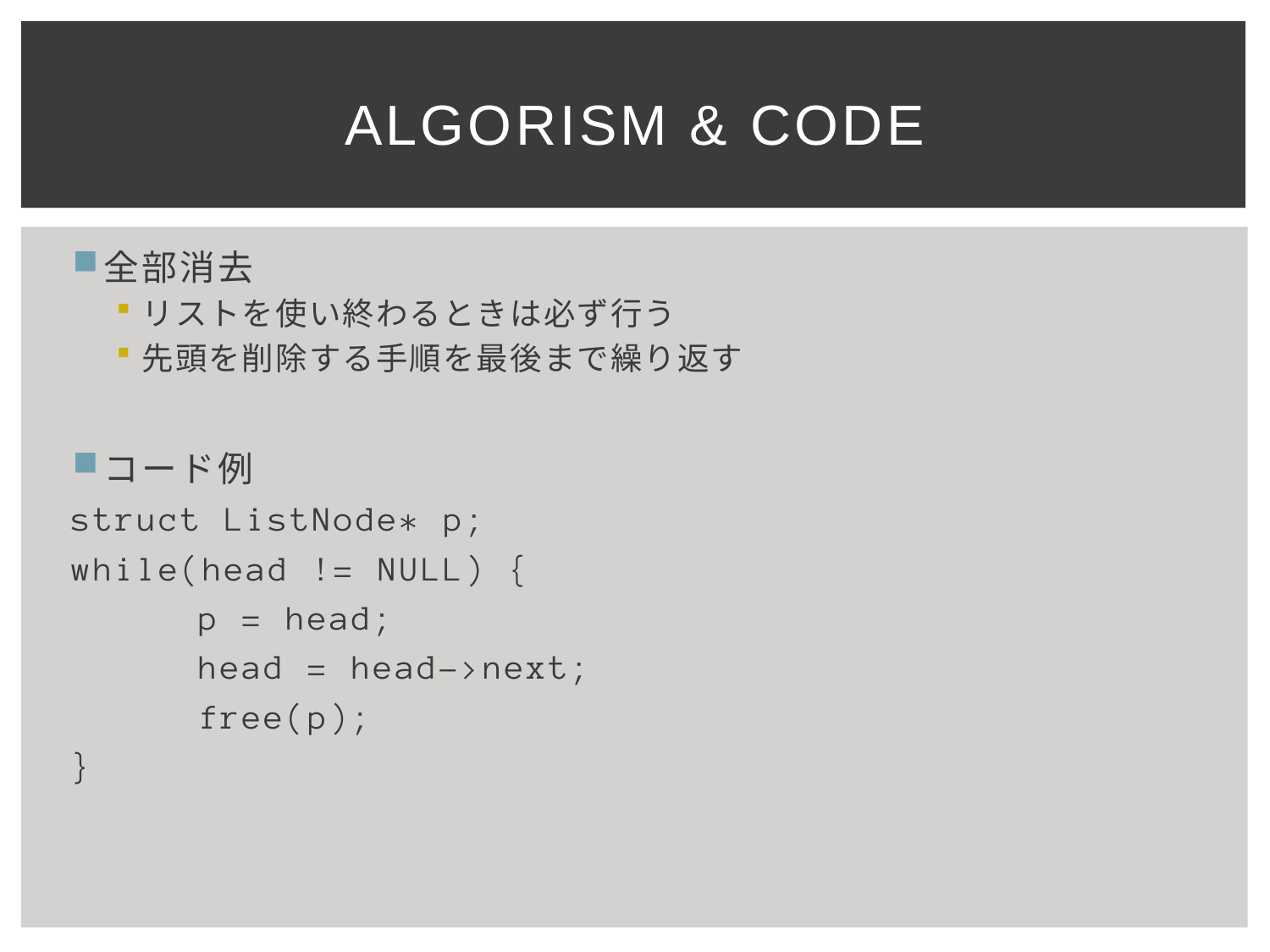

# Algorism & Code
全部消去
リストを使い終わるときは必ず行う
先頭を削除する手順を最後まで繰り返す

コード例
struct ListNode* p;
while(head != NULL) {
	p = head;
	head = head->next;
	free(p);
}